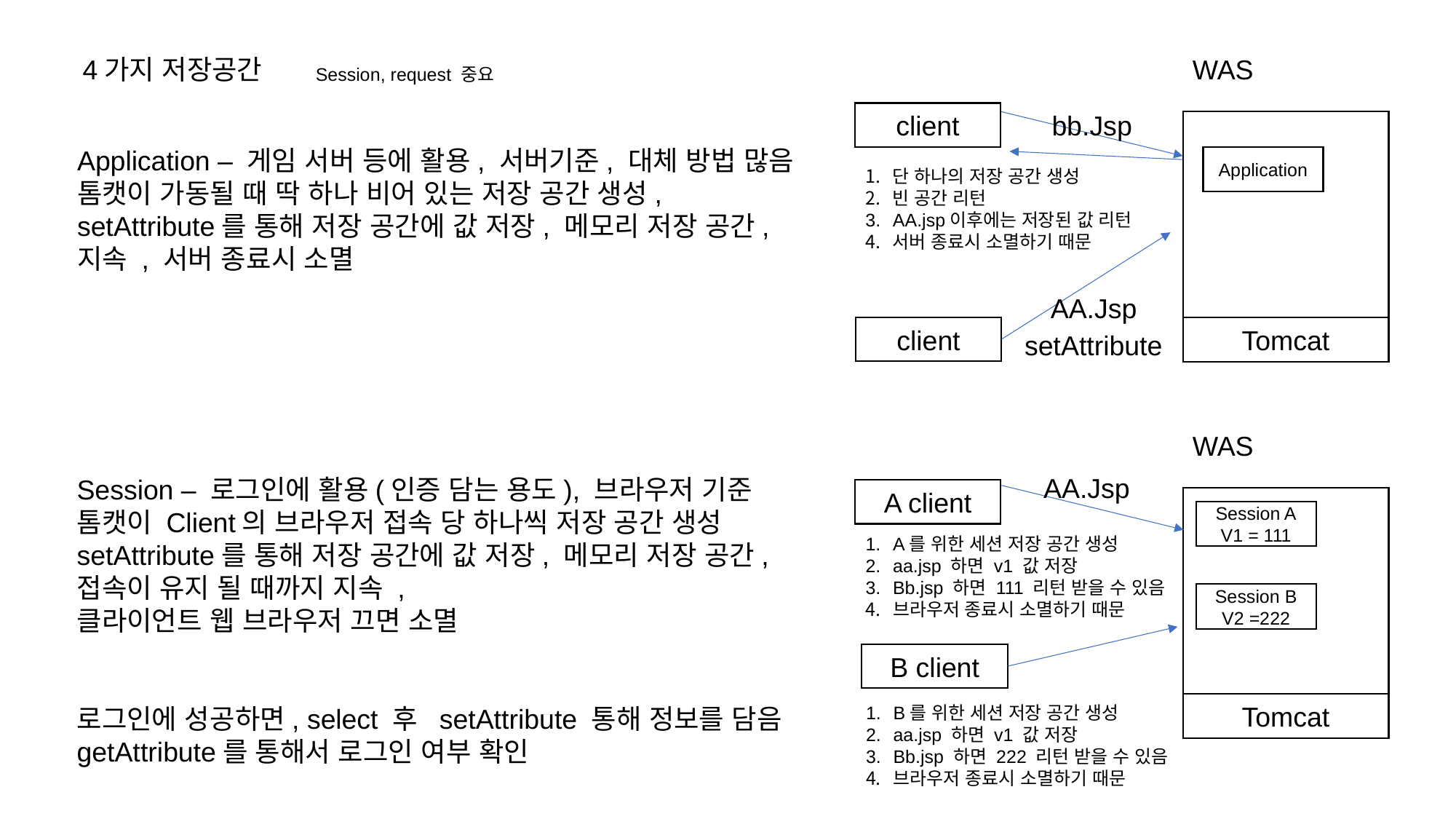

4가지 저장공간
WAS
Session, request 중요
client
bb.Jsp

Application – 게임 서버 등에 활용, 서버기준, 대체 방법 많음
톰캣이 가동될 때 딱 하나 비어 있는 저장 공간 생성,
setAttribute를 통해 저장 공간에 값 저장, 메모리 저장 공간,
지속 , 서버 종료시 소멸
Application
단 하나의 저장 공간 생성
빈 공간 리턴
AA.jsp이후에는 저장된 값 리턴
서버 종료시 소멸하기 때문
AA.Jsp
client
Tomcat
setAttribute
WAS
AA.Jsp
Session – 로그인에 활용(인증 담는 용도), 브라우저 기준
톰캣이 Client의 브라우저 접속 당 하나씩 저장 공간 생성
setAttribute를 통해 저장 공간에 값 저장, 메모리 저장 공간,
접속이 유지 될 때까지 지속 ,
클라이언트 웹 브라우저 끄면 소멸

로그인에 성공하면, select 후  setAttribute 통해 정보를 담음getAttribute를 통해서 로그인 여부 확인
A client

Session A
V1 = 111
A를 위한 세션 저장 공간 생성
aa.jsp 하면 v1 값 저장
Bb.jsp 하면 111 리턴 받을 수 있음
브라우저 종료시 소멸하기 때문
Session B
V2 =222
B client
Tomcat
B를 위한 세션 저장 공간 생성
aa.jsp 하면 v1 값 저장
Bb.jsp 하면 222 리턴 받을 수 있음
브라우저 종료시 소멸하기 때문